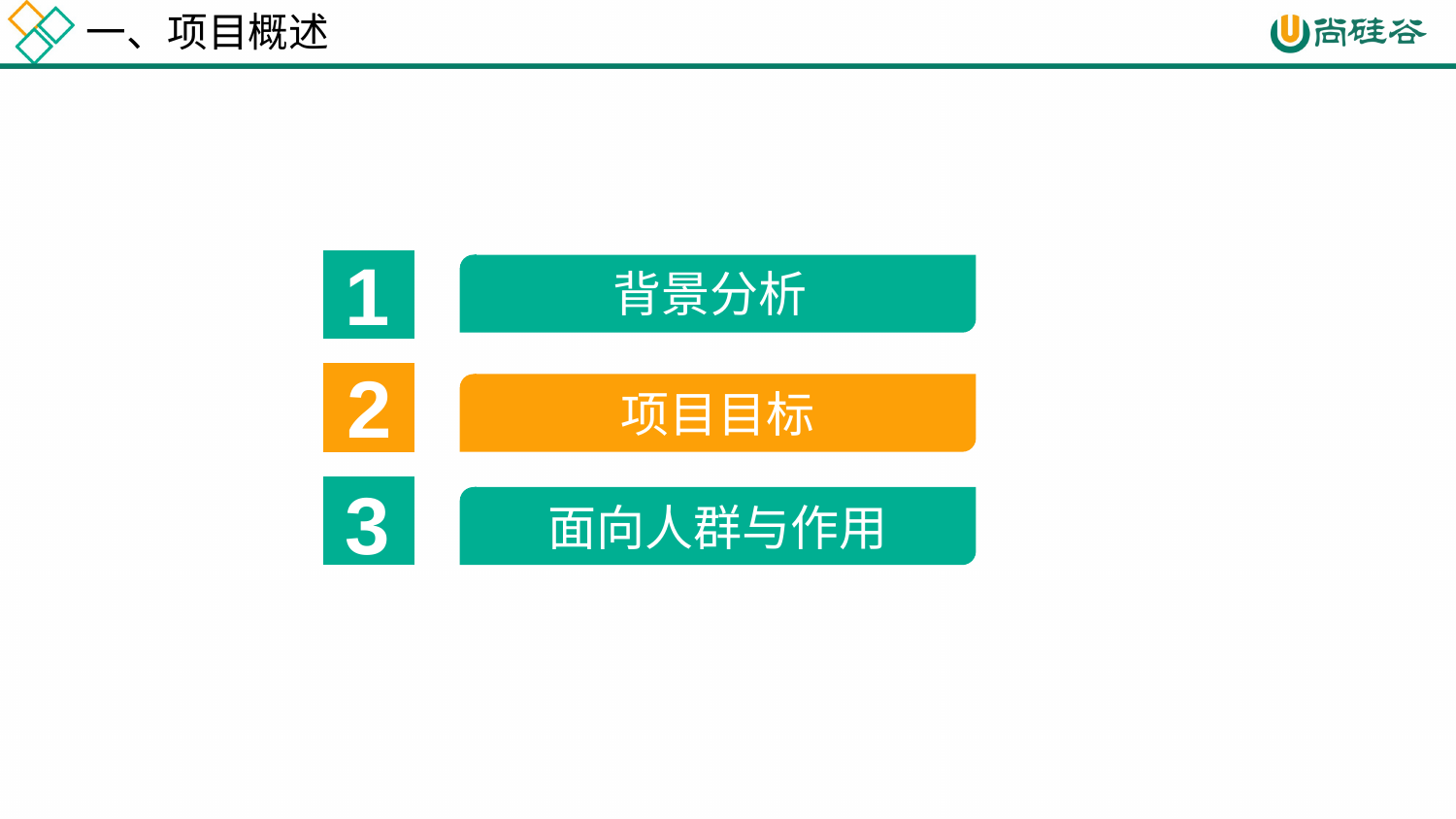

一、项目概述
1

背景分析
2

项目目标
3

面向人群与作用